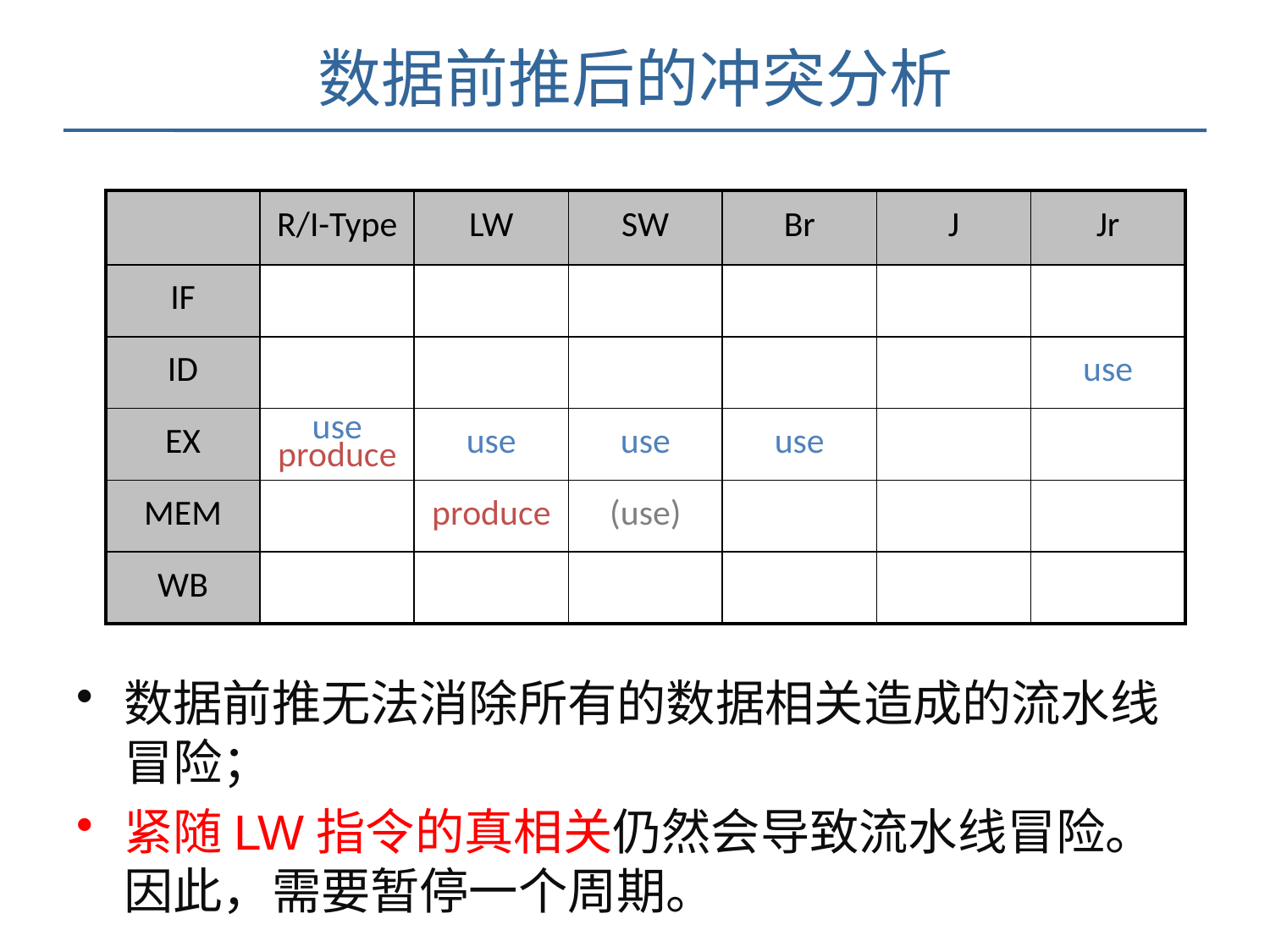

# 数据前推后的冲突分析
|  | R/I-Type | LW | SW | Br | J | Jr |
| --- | --- | --- | --- | --- | --- | --- |
| IF |  |  |  |  |  |  |
| ID |  |  |  |  |  | use |
| EX | use produce | use | use | use |  |  |
| MEM |  | produce | (use) |  |  |  |
| WB |  |  |  |  |  |  |
数据前推无法消除所有的数据相关造成的流水线冒险；
紧随LW指令的真相关仍然会导致流水线冒险。因此，需要暂停一个周期。